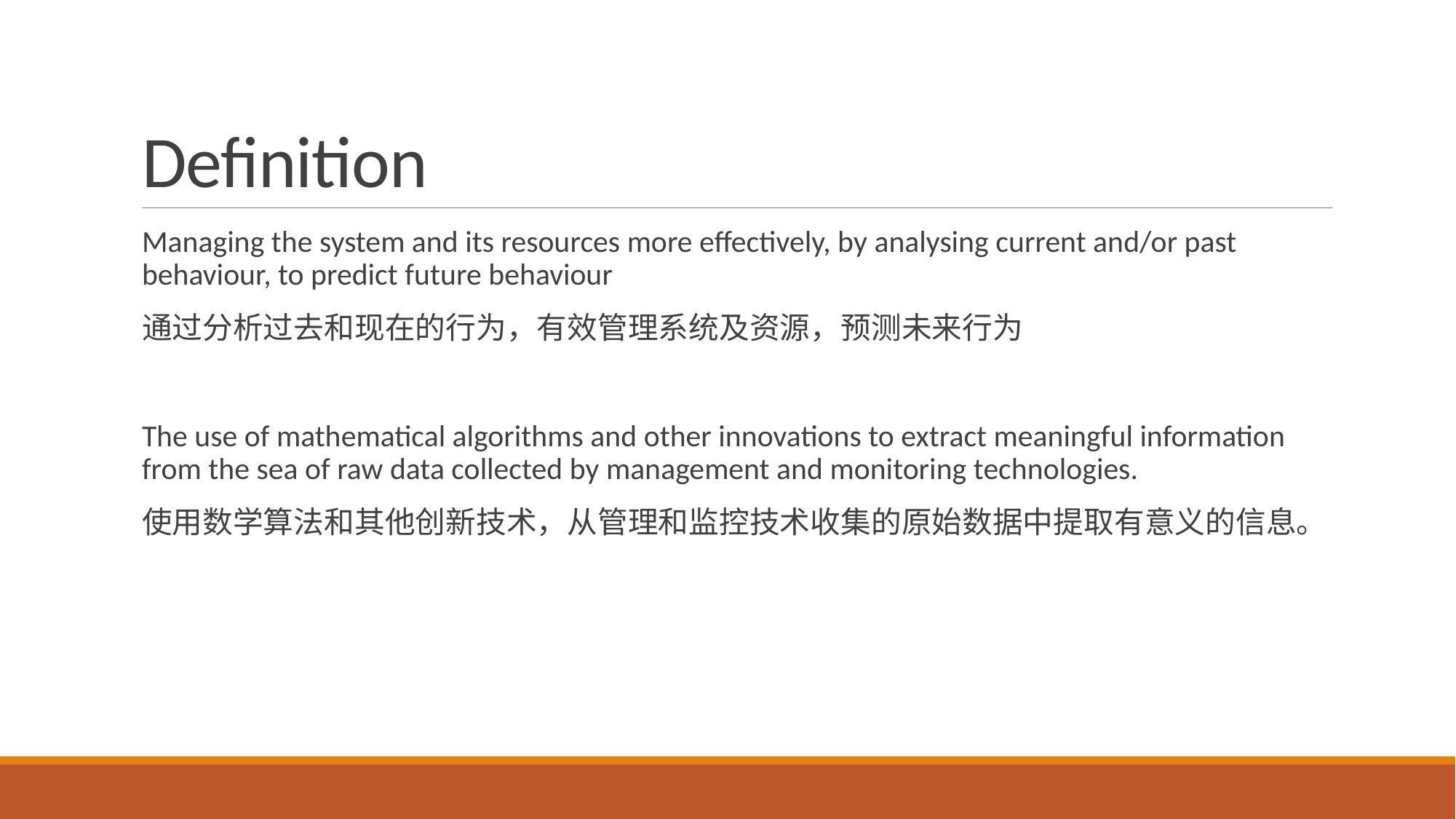

# Definition
Managing the system and its resources more effectively, by analysing current and/or past behaviour, to predict future behaviour
通过分析过去和现在的行为，有效管理系统及资源，预测未来行为

The use of mathematical algorithms and other innovations to extract meaningful information from the sea of raw data collected by management and monitoring technologies.
使用数学算法和其他创新技术，从管理和监控技术收集的原始数据中提取有意义的信息。